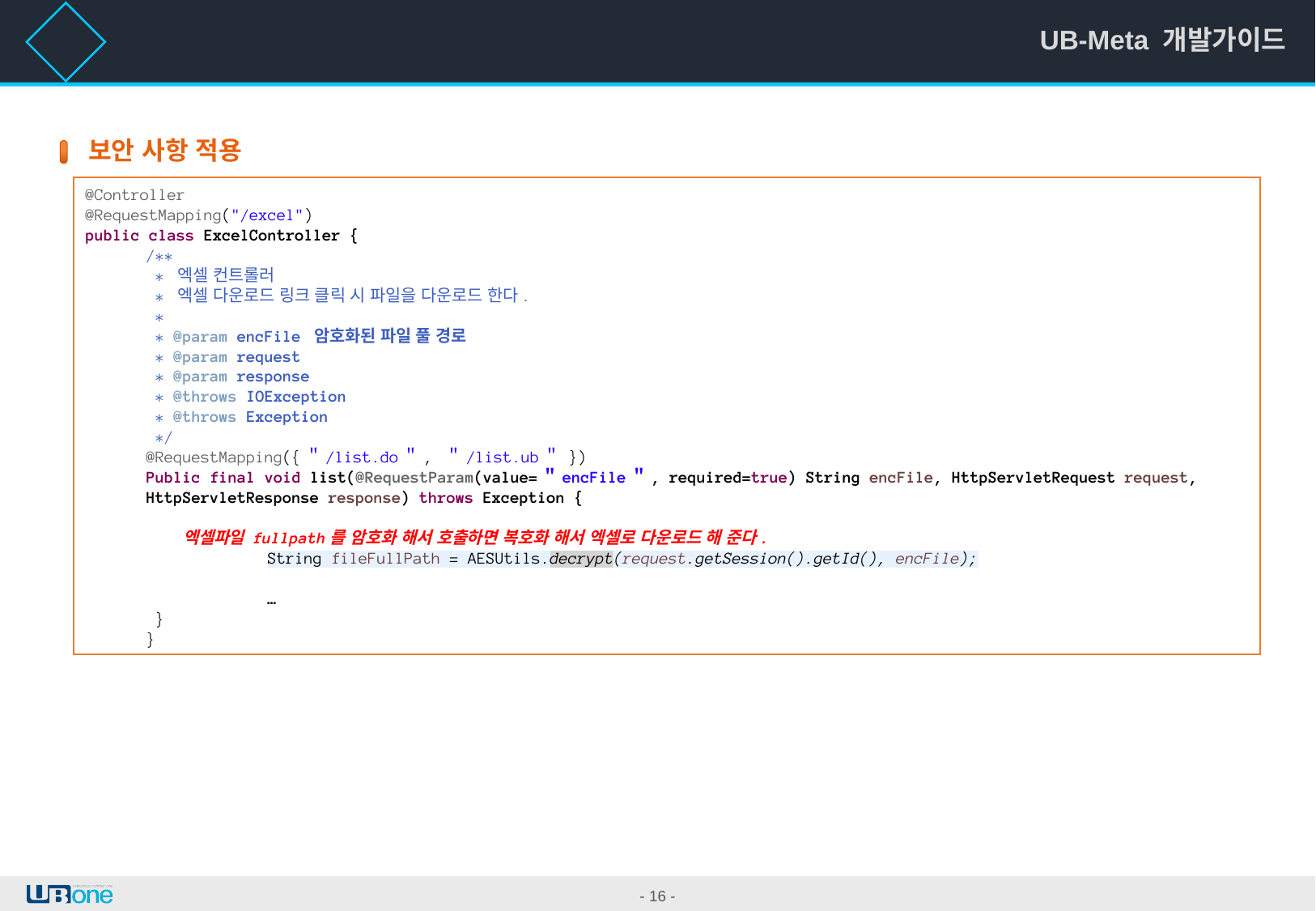

6     ExcelController
보안 사항 적용

@Controller
@RequestMapping("/excel")
public class ExcelController {
/**
 * 엑셀 컨트롤러
 * 엑셀 다운로드 링크 클릭 시 파일을 다운로드 한다.
 *
 * @param encFile 암호화된 파일 풀 경로
 * @param request
 * @param response
 * @throws IOException
 * @throws Exception
 */
@RequestMapping({＂/list.do＂, ＂/list.ub＂ })
Public final void list(@RequestParam(value=＂encFile＂, required=true) String encFile, HttpServletRequest request, HttpServletResponse response) throws Exception {

       엑셀파일 fullpath를 암호화 해서 호출하면 복호화 해서 엑셀로 다운로드 해 준다.
	String fileFullPath = AESUtils.decrypt(request.getSession().getId(), encFile);

	…
 }
}